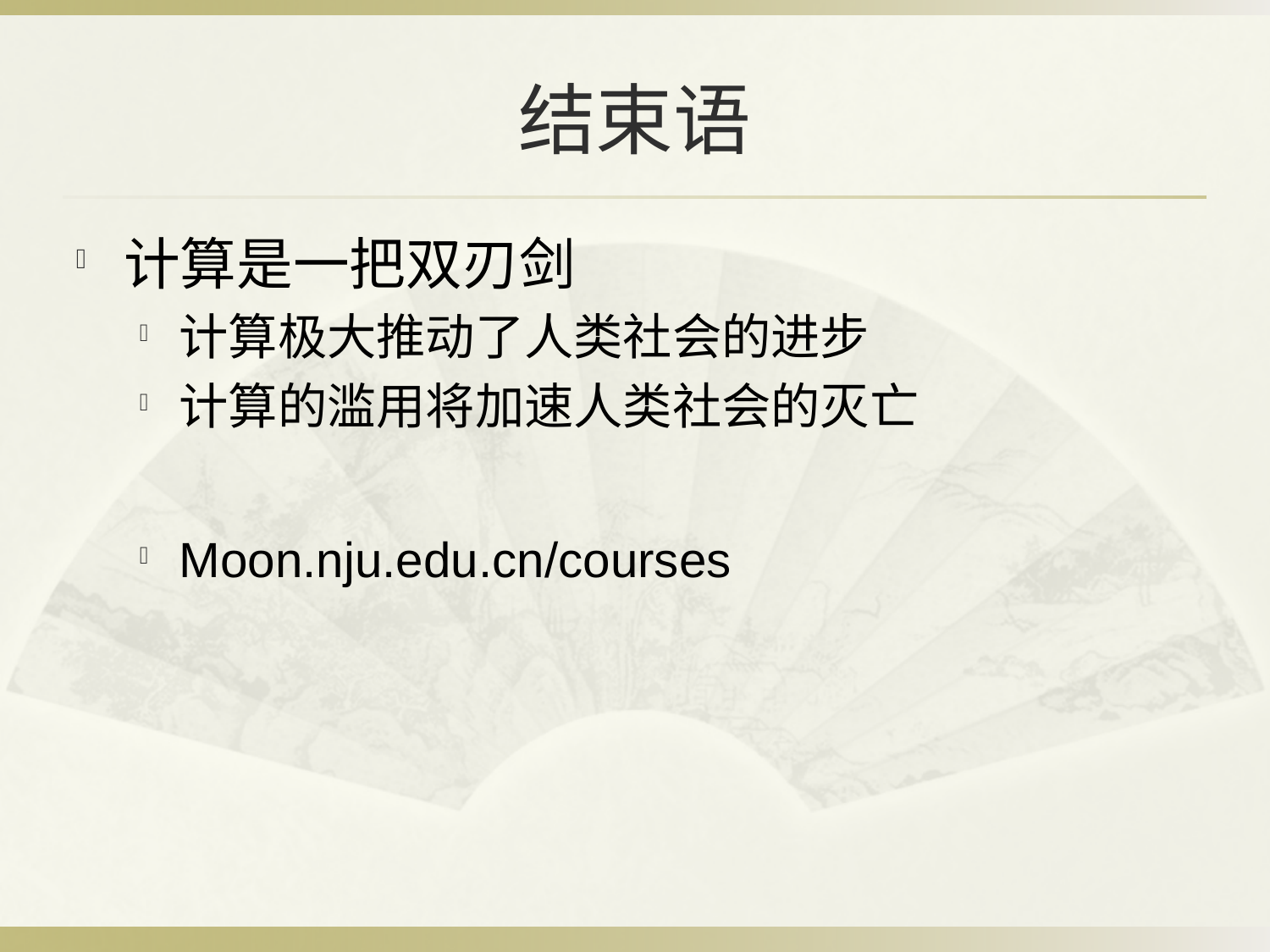

# 结束语
计算是一把双刃剑
计算极大推动了人类社会的进步
计算的滥用将加速人类社会的灭亡

Moon.nju.edu.cn/courses